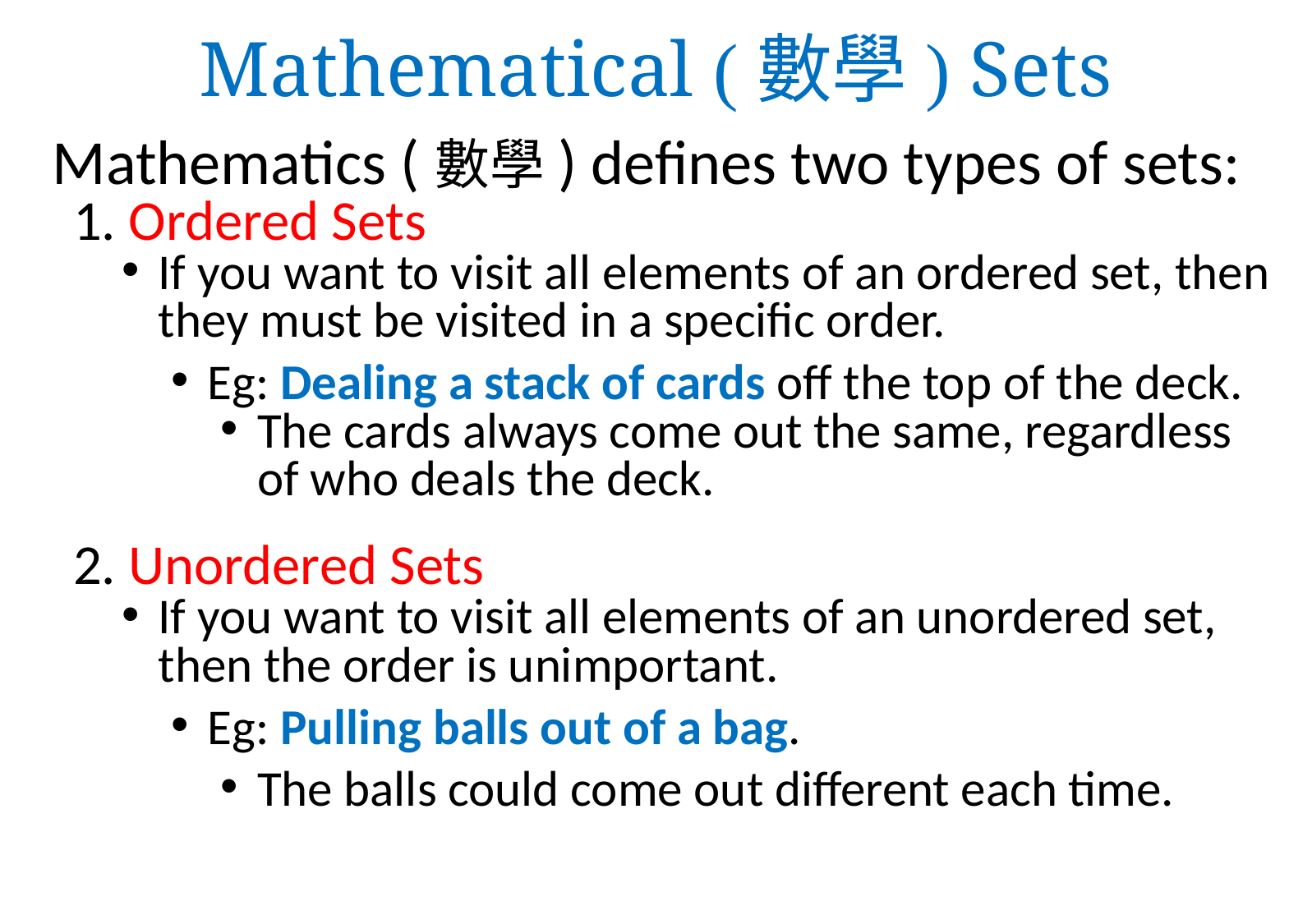

Mathematical (數學) Sets
  Mathematics (數學) defines two types of sets:
1. Ordered Sets
If you want to visit all elements of an ordered set, then they must be visited in a specific order.
Eg: Dealing a stack of cards off the top of the deck.
The cards always come out the same, regardless of who deals the deck.
2. Unordered Sets
If you want to visit all elements of an unordered set, then the order is unimportant.
Eg: Pulling balls out of a bag.
The balls could come out different each time.